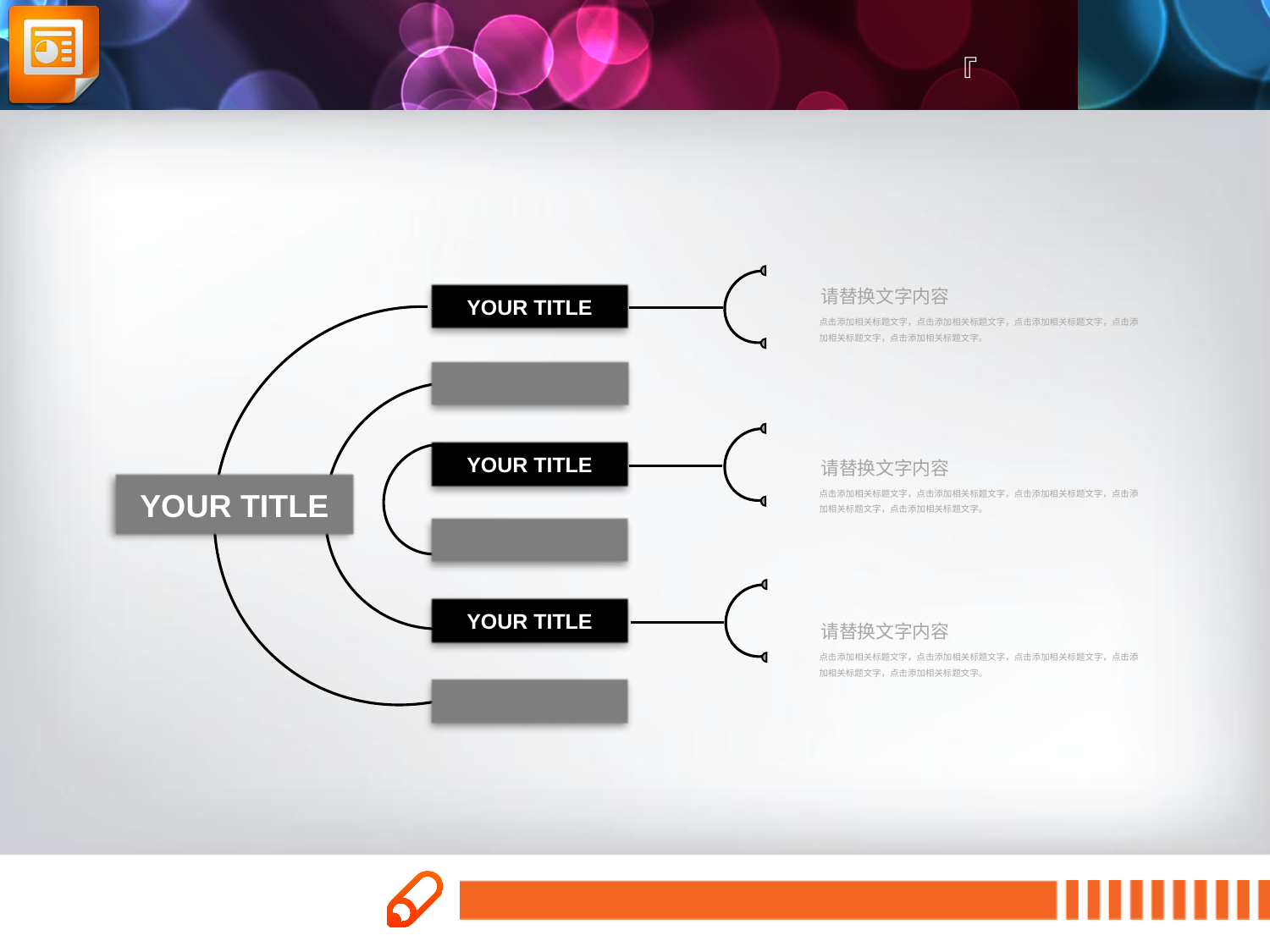

请替换文字内容
YOUR TITLE

YOUR TITLE

YOUR TITLE

点击添加相关标题文字，点击添加相关标题文字，点击添加相关标题文字，点击添加相关标题文字，点击添加相关标题文字。

请替换文字内容
YOUR TITLE
点击添加相关标题文字，点击添加相关标题文字，点击添加相关标题文字，点击添加相关标题文字，点击添加相关标题文字。

请替换文字内容
点击添加相关标题文字，点击添加相关标题文字，点击添加相关标题文字，点击添加相关标题文字，点击添加相关标题文字。